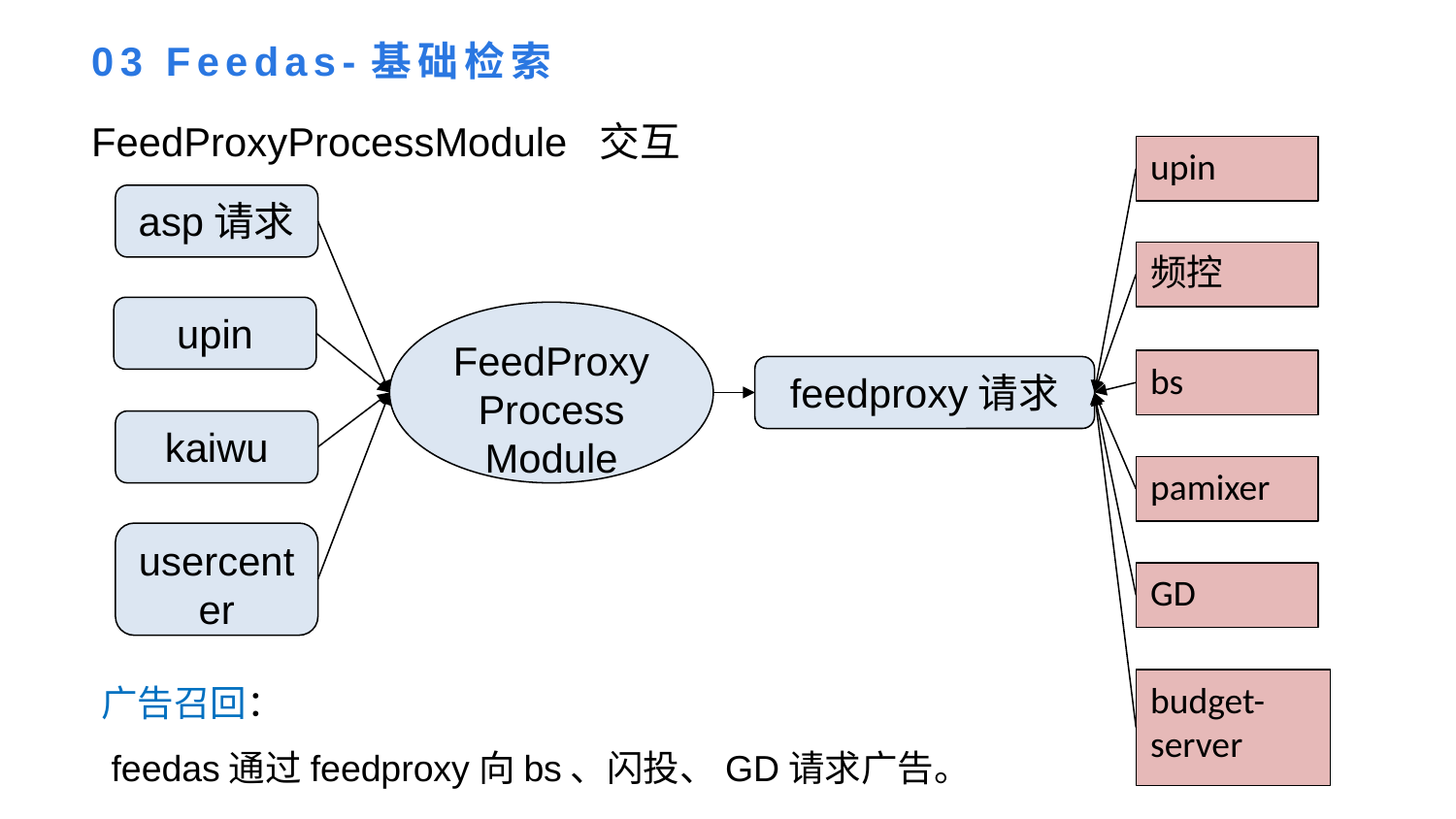

03 Feedas-基础检索
FeedProxyProcessModule  交互

upin
asp请求
频控
upin
FeedProxyProcess
Module
bs
feedproxy请求
kaiwu
pamixer
usercenter
GD
广告召回：
 feedas通过feedproxy向bs、闪投、GD请求广告。
budget-server